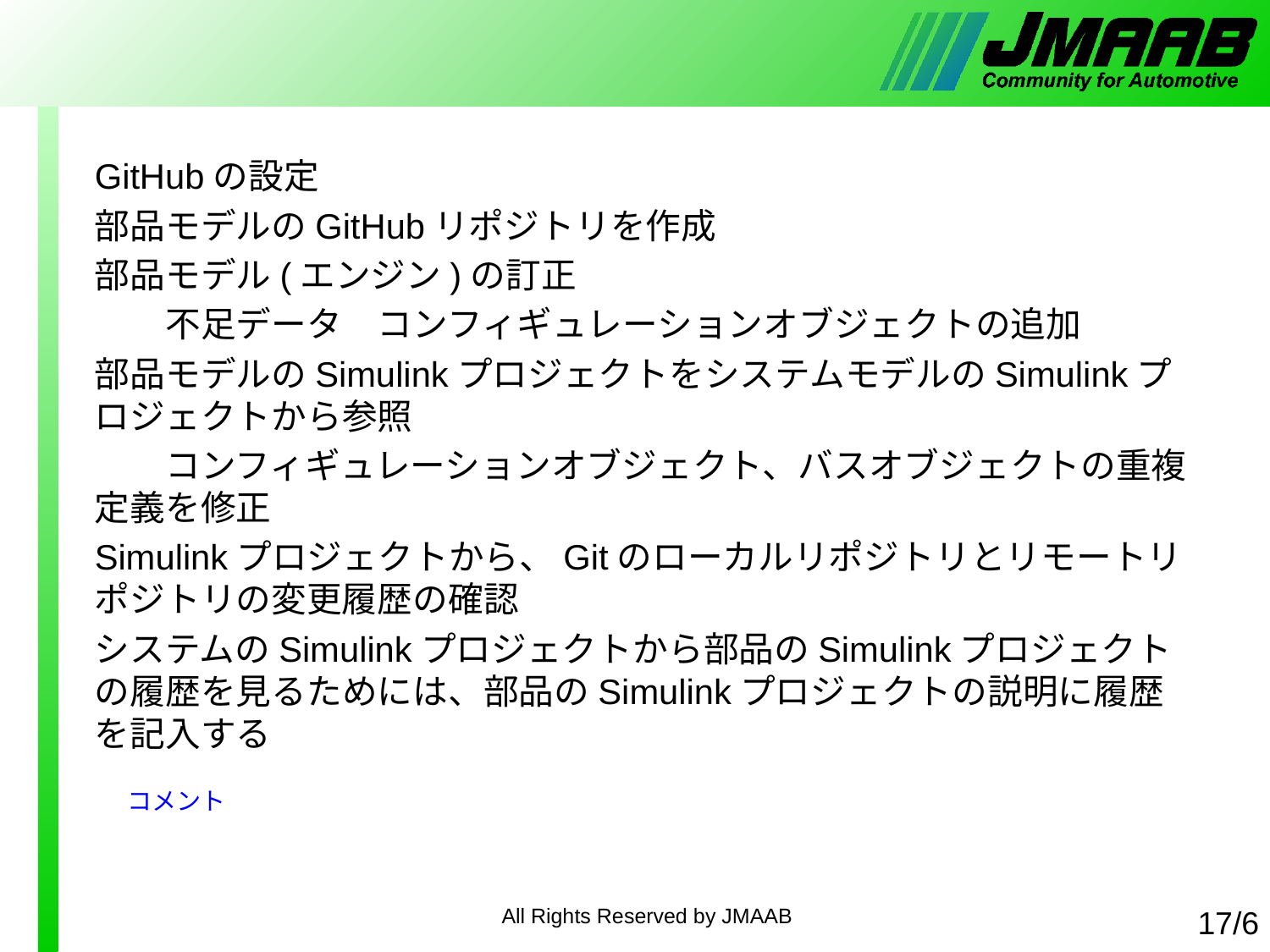

#
GitHubの設定
部品モデルのGitHubリポジトリを作成
部品モデル(エンジン)の訂正
　　不足データ　コンフィギュレーションオブジェクトの追加
部品モデルのSimulinkプロジェクトをシステムモデルのSimulinkプロジェクトから参照
　　コンフィギュレーションオブジェクト、バスオブジェクトの重複定義を修正
Simulinkプロジェクトから、Gitのローカルリポジトリとリモートリポジトリの変更履歴の確認
システムのSimulinkプロジェクトから部品のSimulinkプロジェクトの履歴を見るためには、部品のSimulinkプロジェクトの説明に履歴を記入する

コメント